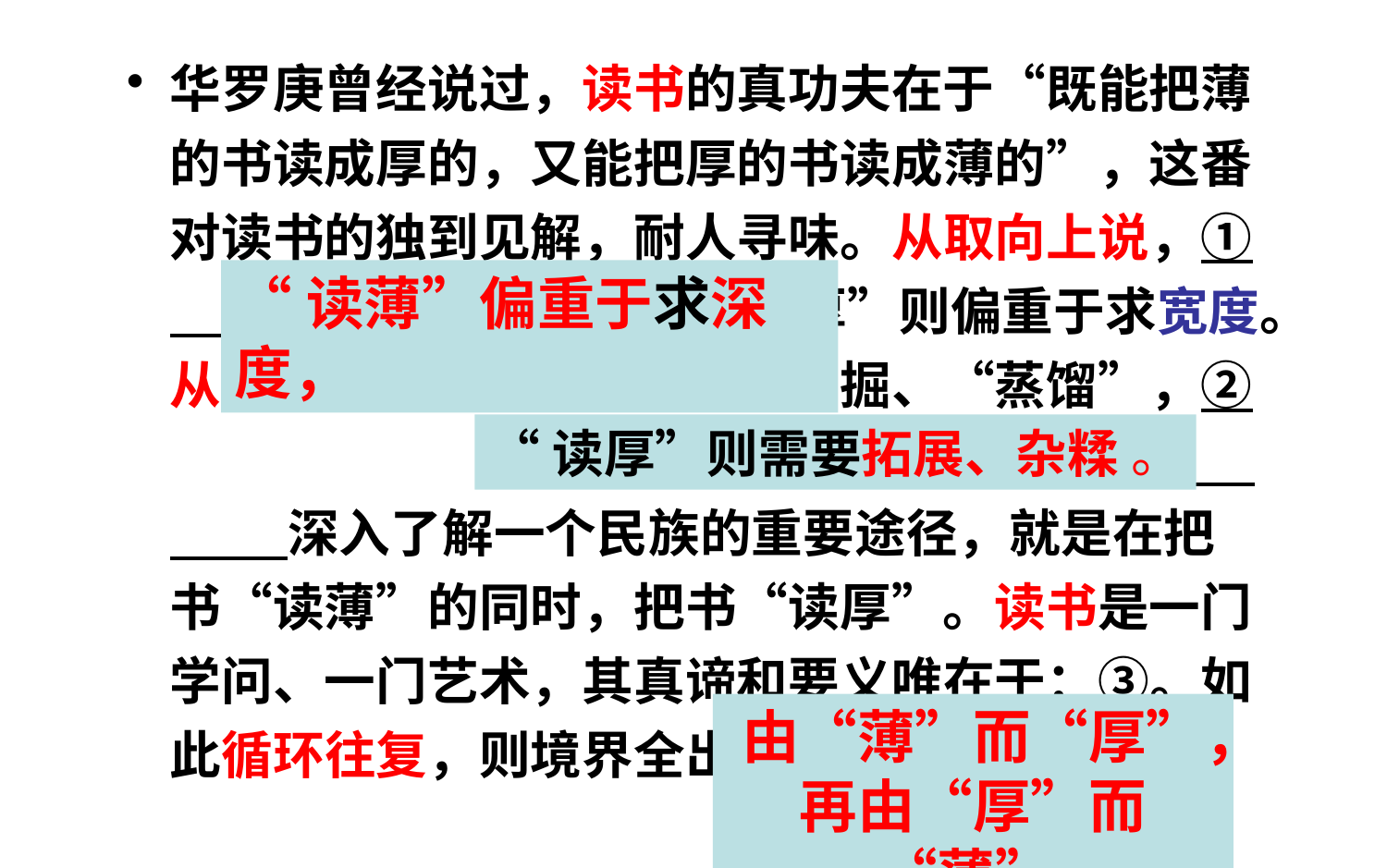

华罗庚曾经说过，读书的真功夫在于“既能把薄的书读成厚的，又能把厚的书读成薄的”，这番对读书的独到见解，耐人寻味。从取向上说，①                                         ，“读厚”则偏重于求宽度。从方法上说，“读薄”需要开掘、“蒸馏”，②                                                                                                        深入了解一个民族的重要途径，就是在把书“读薄”的同时，把书“读厚”。读书是一门学问、一门艺术，其真谛和要义唯在于：③。如此循环往复，则境界全出。
“读薄”偏重于求深度，
“读厚”则需要拓展、杂糅 。
由“薄”而“厚”，
再由“厚”而“薄”